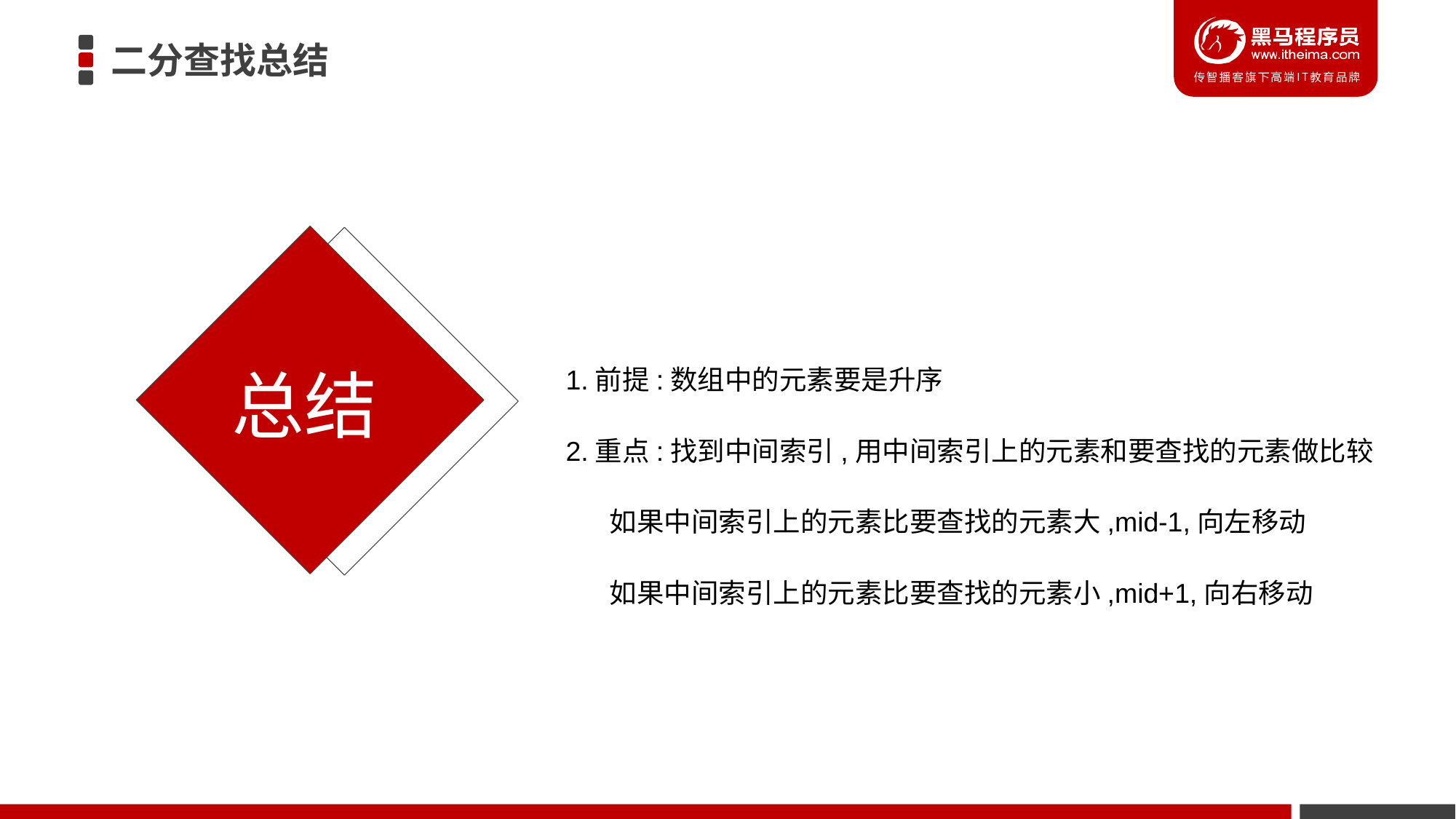

# 二分查找总结
1.前提:数组中的元素要是升序
2.重点:找到中间索引,用中间索引上的元素和要查找的元素做比较
      如果中间索引上的元素比要查找的元素大,mid-1,向左移动
      如果中间索引上的元素比要查找的元素小,mid+1,向右移动